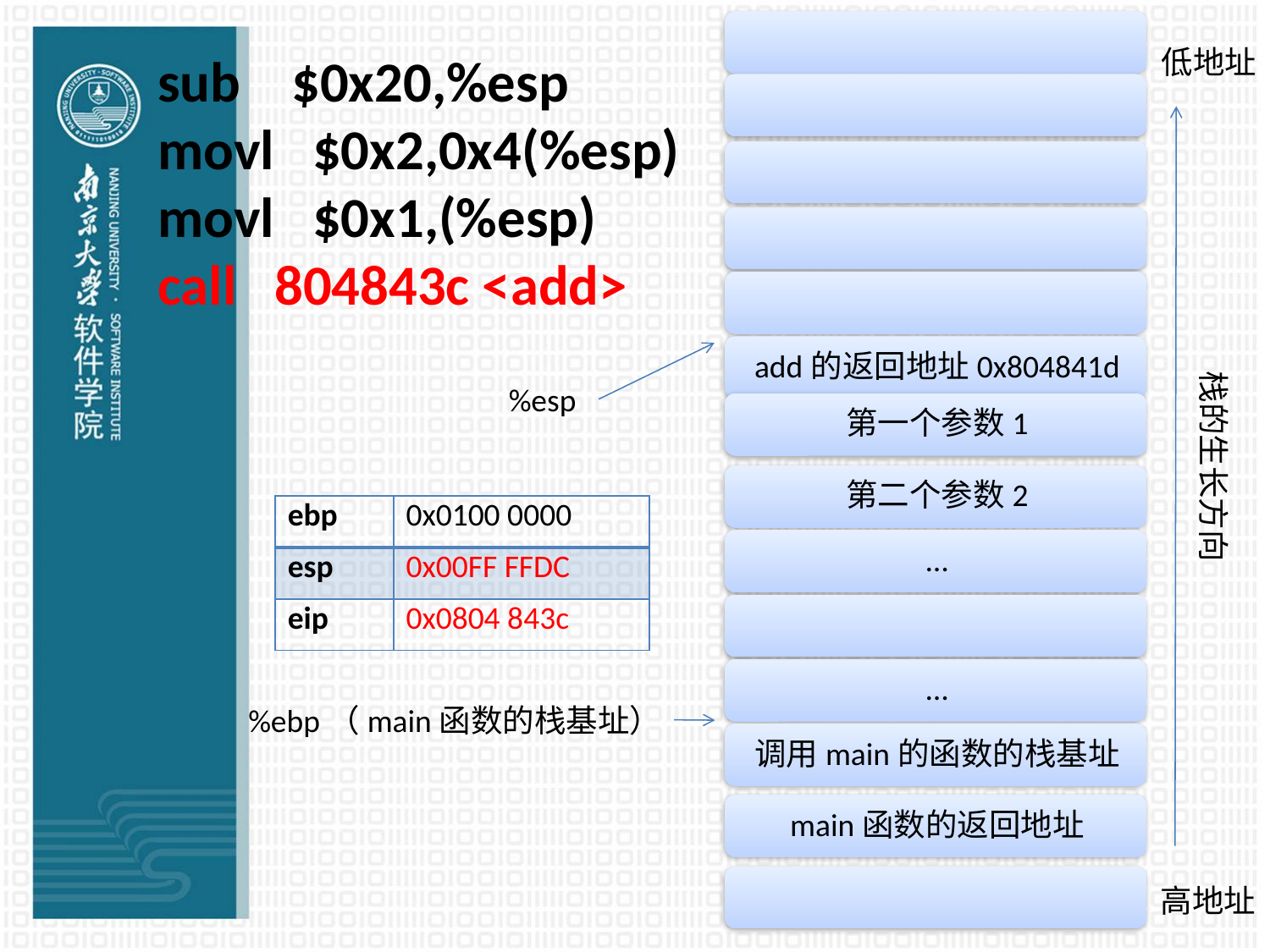

add的返回地址0x804841d
第一个参数1
第二个参数2
…

…
调用main的函数的栈基址
main函数的返回地址

# sub    $0x20,%esp movl   $0x2,0x4(%esp) movl   $0x1,(%esp) call   804843c <add>
低地址
栈的生长方向
%esp
| ebp | 0x0100 0000 |
| --- | --- |
| esp | 0x00FF FFDC |
| eip | 0x0804 843c |
%ebp（main函数的栈基址）
高地址